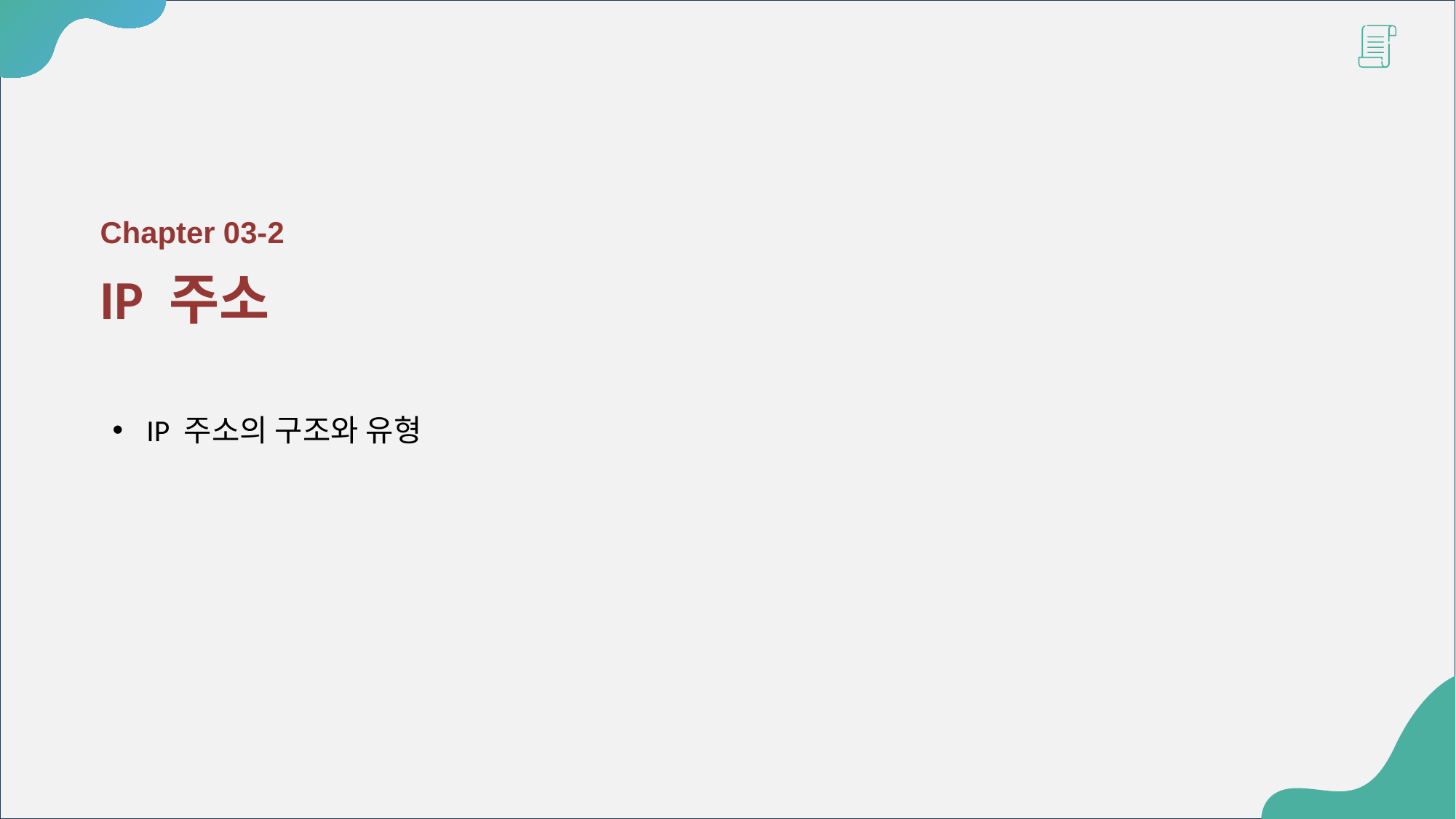

Chapter 03-2
IP 주소
IP 주소의 구조와 유형